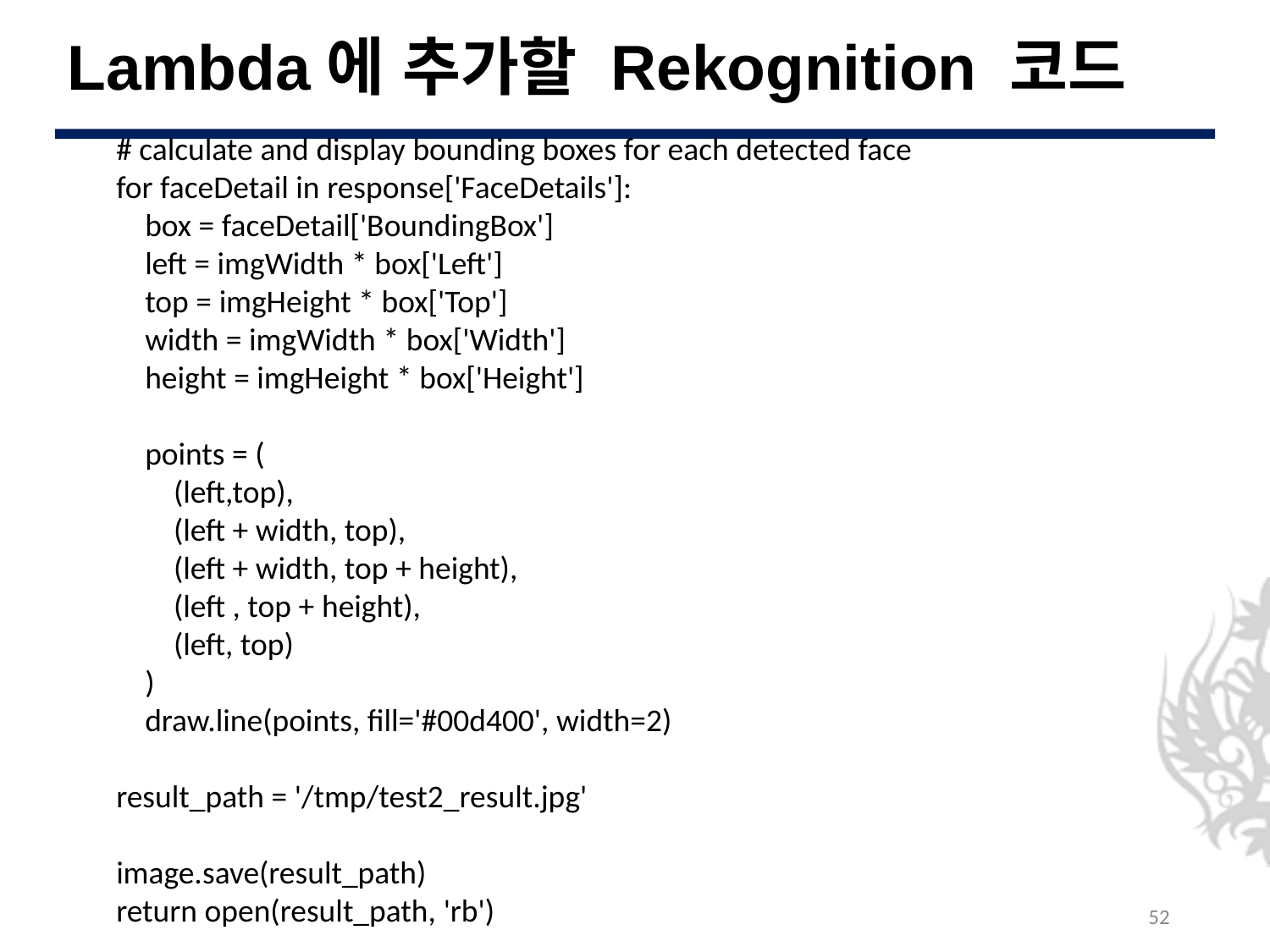

Lambda에 추가할 Rekognition 코드
    # calculate and display bounding boxes for each detected face
    for faceDetail in response['FaceDetails']:
        box = faceDetail['BoundingBox']
        left = imgWidth * box['Left']
        top = imgHeight * box['Top']
        width = imgWidth * box['Width']
        height = imgHeight * box['Height']
        points = (
            (left,top),
            (left + width, top),
            (left + width, top + height),
            (left , top + height),
            (left, top)
        )
        draw.line(points, fill='#00d400', width=2)
    result_path = '/tmp/test2_result.jpg'
    image.save(result_path)
    return open(result_path, 'rb')
52